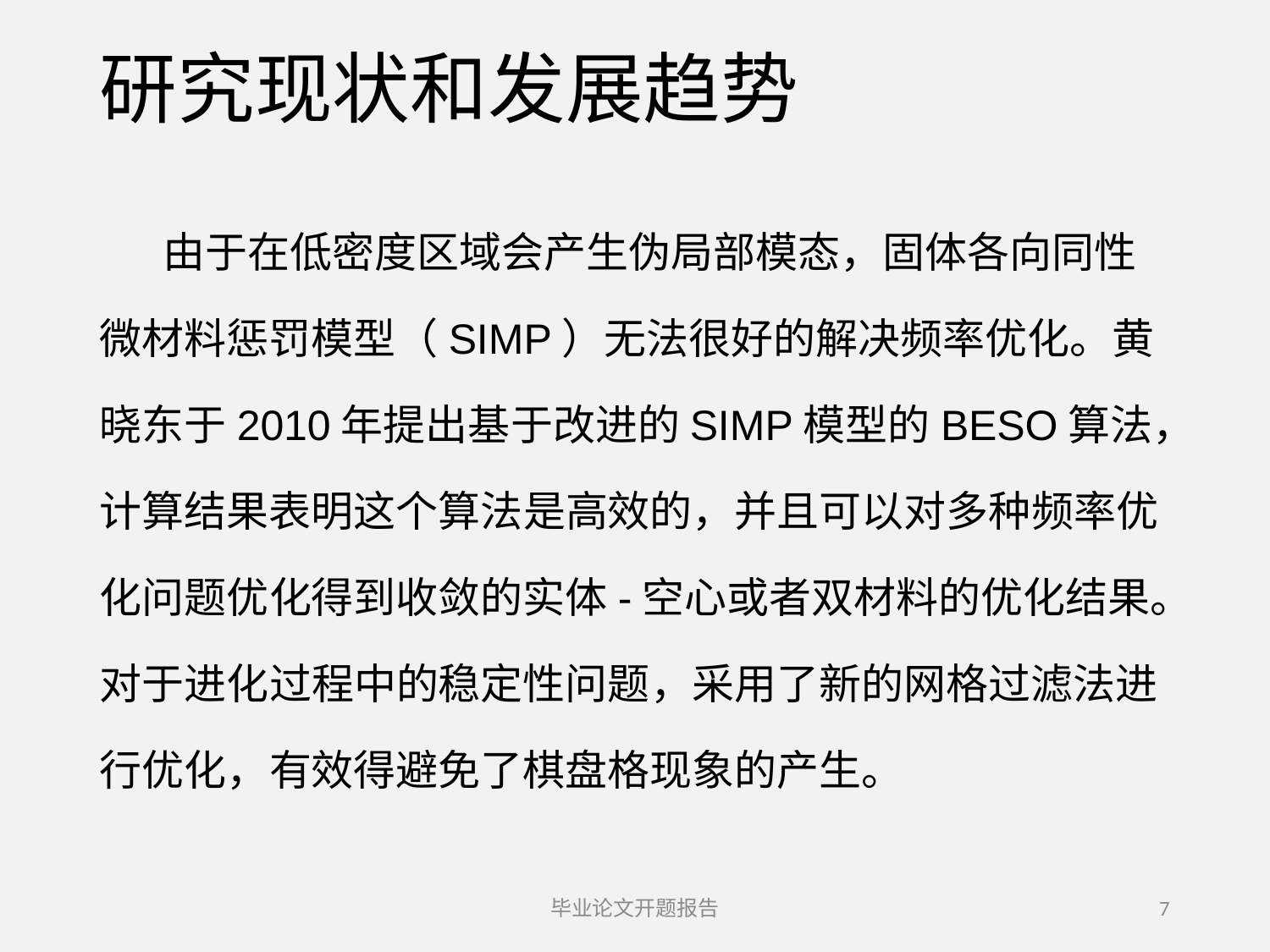

研究现状和发展趋势
由于在低密度区域会产生伪局部模态，固体各向同性微材料惩罚模型（SIMP）无法很好的解决频率优化。黄晓东于2010年提出基于改进的SIMP模型的BESO算法，计算结果表明这个算法是高效的，并且可以对多种频率优化问题优化得到收敛的实体-空心或者双材料的优化结果。对于进化过程中的稳定性问题，采用了新的网格过滤法进行优化，有效得避免了棋盘格现象的产生。
毕业论文开题报告
7